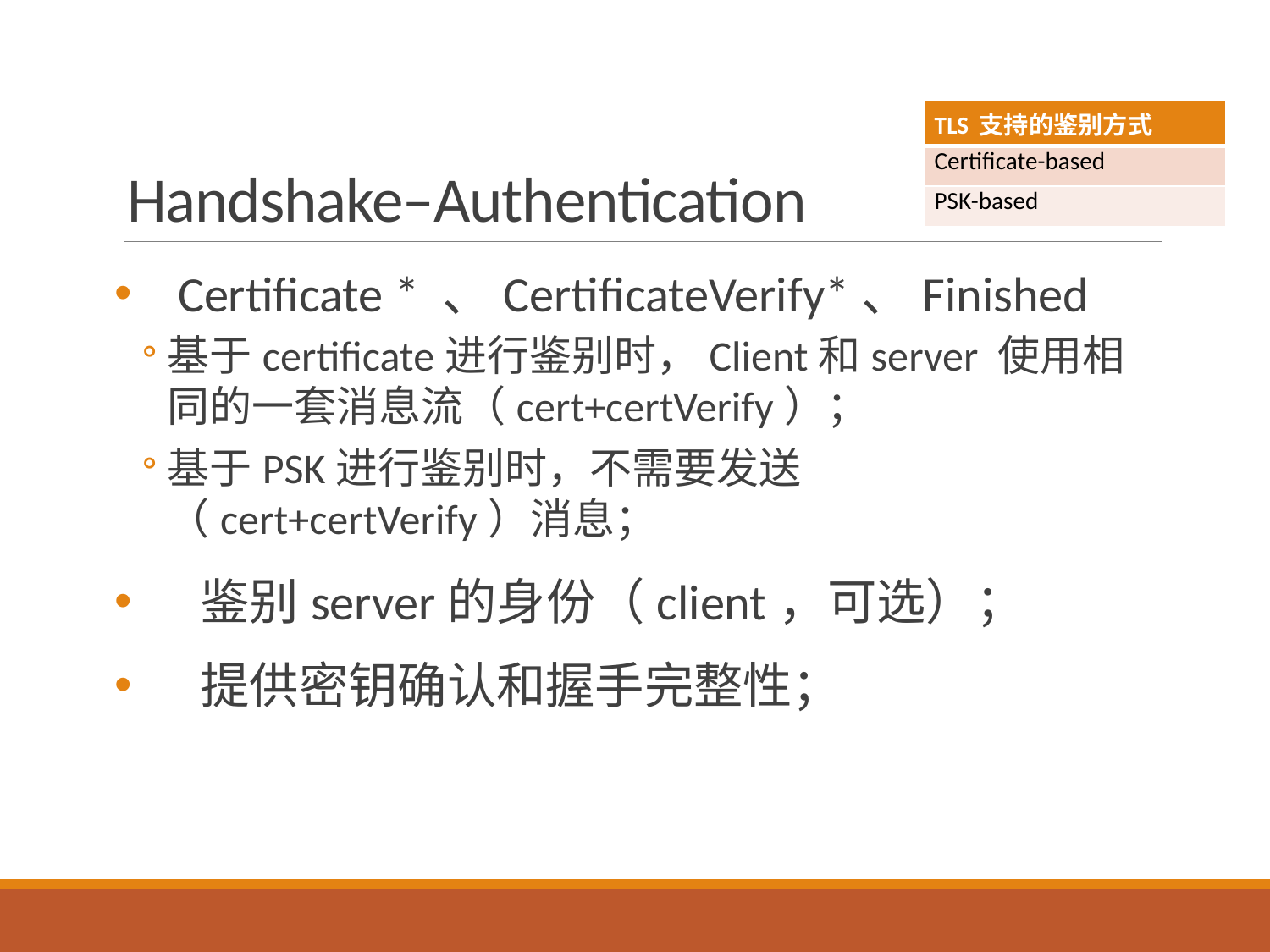

# Handshake–Authentication
| TLS 支持的鉴别方式 |
| --- |
| Certificate-based |
| PSK-based |
Certificate * 、CertificateVerify*、Finished
基于certificate进行鉴别时，Client和server 使用相同的一套消息流（cert+certVerify）；
基于PSK进行鉴别时，不需要发送（cert+certVerify）消息；
 鉴别server的身份（client，可选）；
 提供密钥确认和握手完整性；

87